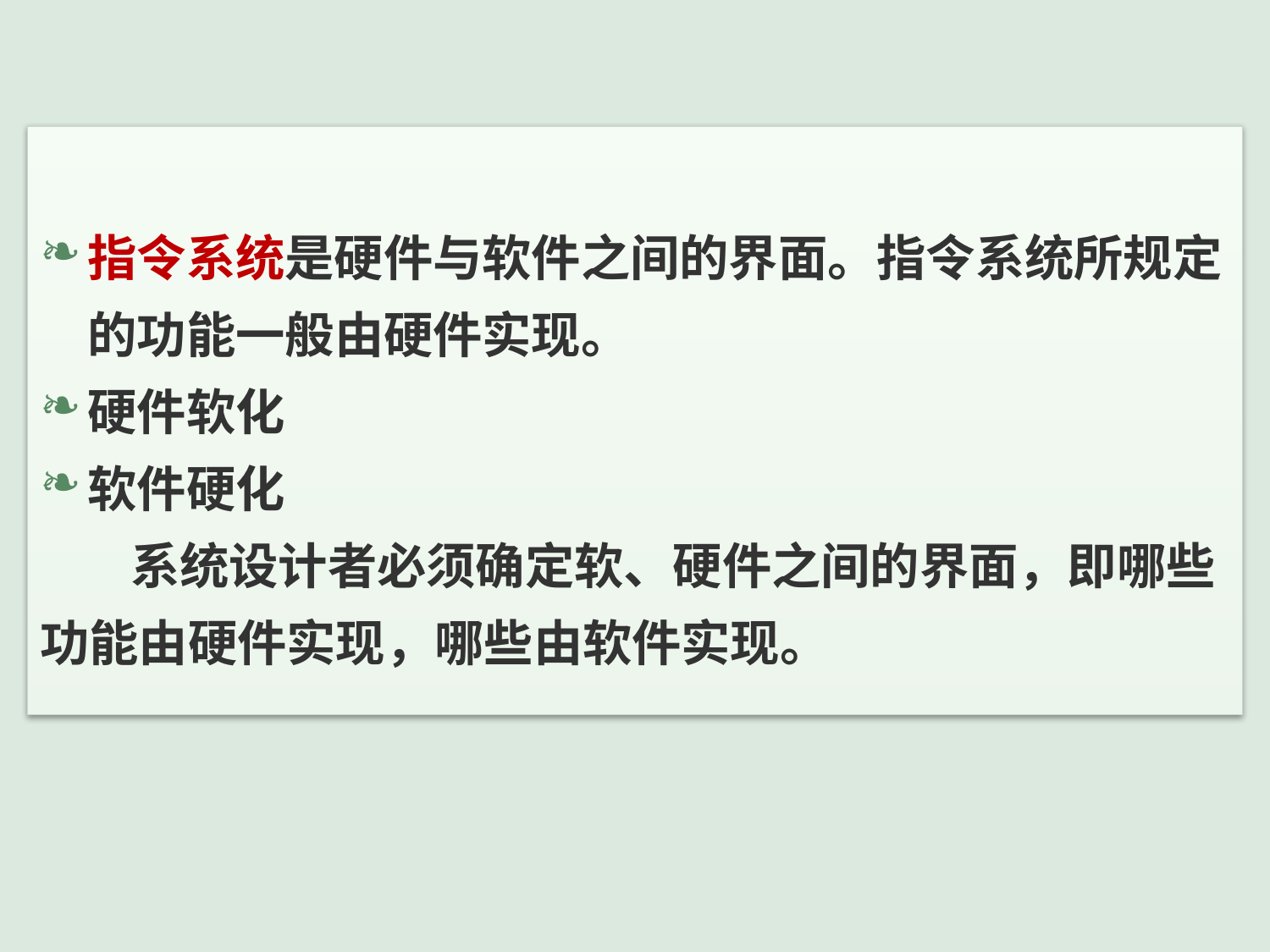

指令系统是硬件与软件之间的界面。指令系统所规定的功能一般由硬件实现。
硬件软化
软件硬化
       系统设计者必须确定软、硬件之间的界面，即哪些功能由硬件实现，哪些由软件实现。

43